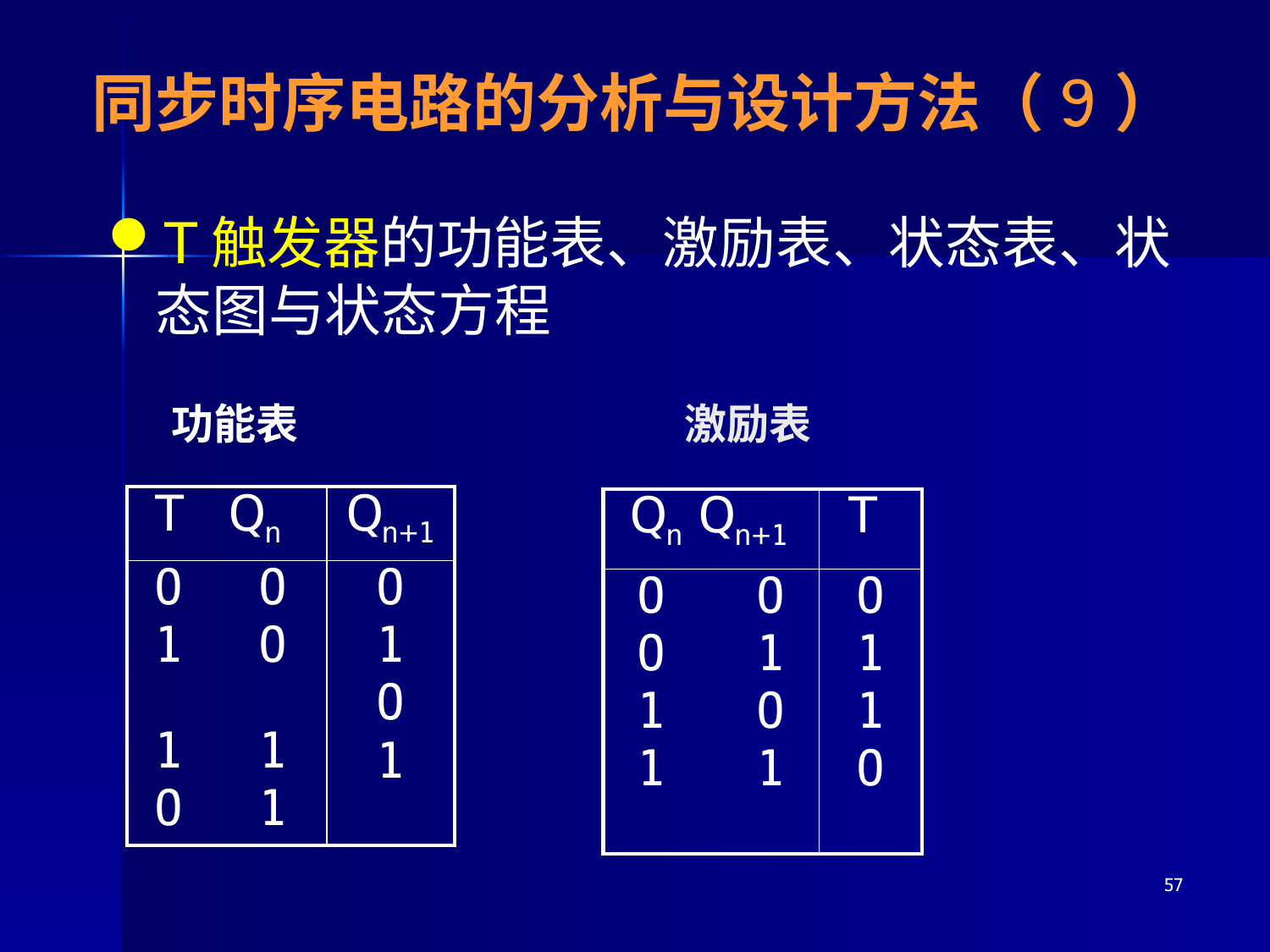

# 同步时序电路的分析与设计方法（9）
T触发器的功能表、激励表、状态表、状态图与状态方程
功能表
激励表
| T Qn | Qn+1 |
| --- | --- |
| 0 0 1 0 1 1 0 1 | 0 1 0 1 |
| Qn Qn+1 | T |
| --- | --- |
| 0 0 0 1 1 0 1 1 | 0 1 1 0 |
57